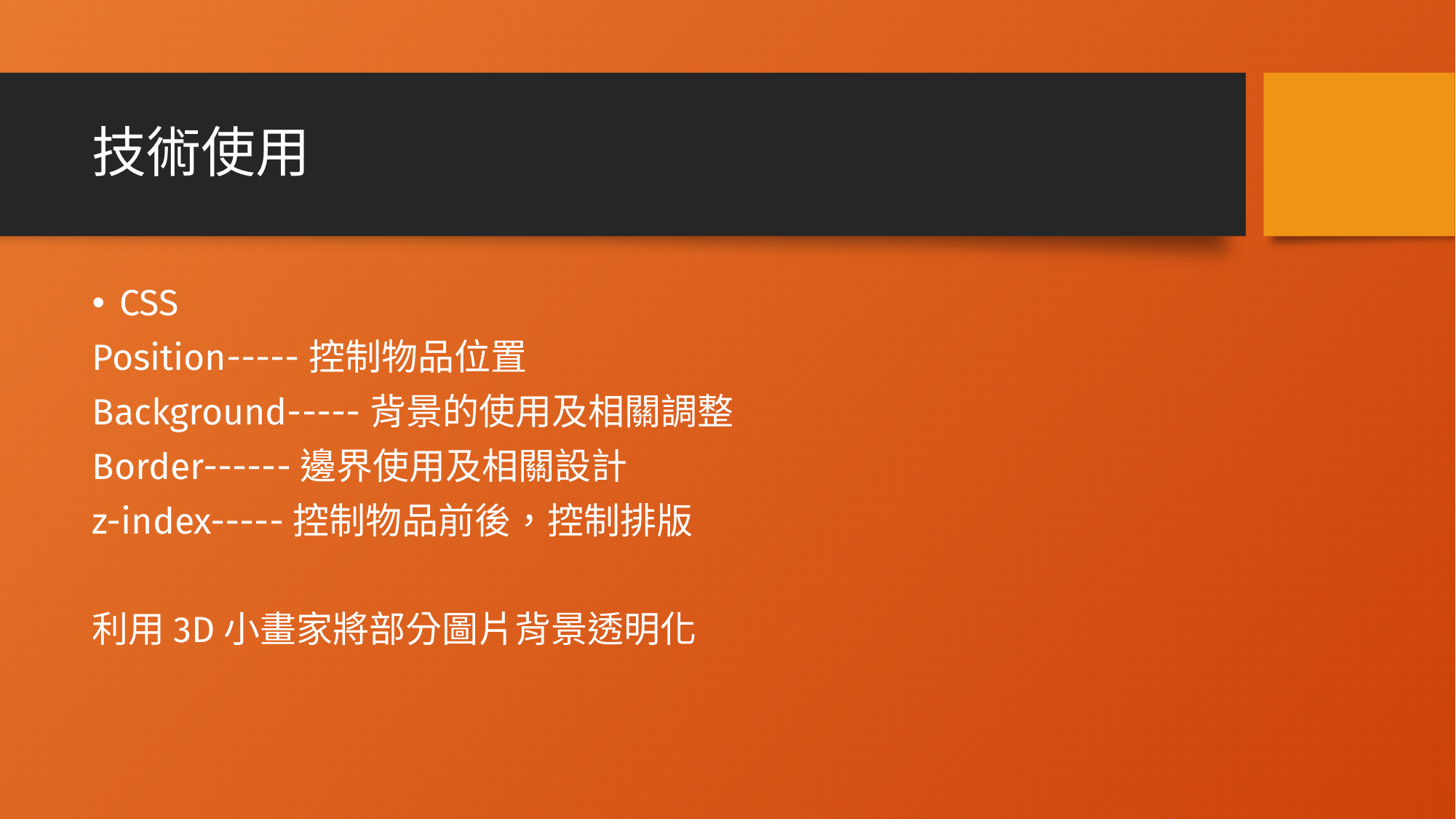

# 技術使用
CSS
Position-----控制物品位置
Background-----背景的使用及相關調整
Border------邊界使用及相關設計
z-index-----控制物品前後，控制排版

利用3D小畫家將部分圖片背景透明化